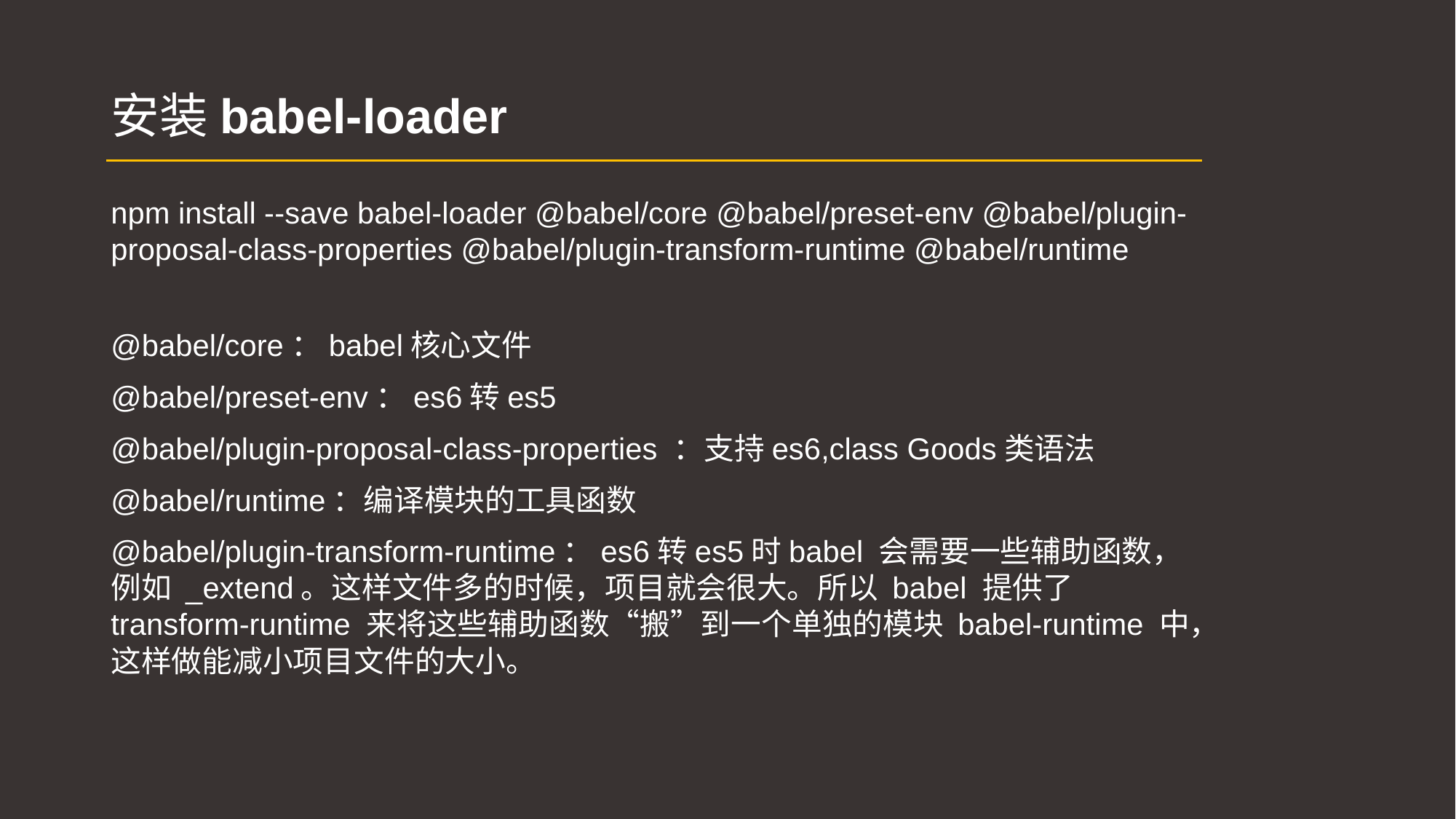

# 安装babel-loader
npm install --save babel-loader @babel/core @babel/preset-env @babel/plugin-proposal-class-properties @babel/plugin-transform-runtime @babel/runtime

@babel/core：babel核心文件
@babel/preset-env：es6转es5
@babel/plugin-proposal-class-properties ：支持es6,class Goods类语法
@babel/runtime：编译模块的工具函数
@babel/plugin-transform-runtime：es6转es5时babel 会需要一些辅助函数，例如 _extend。这样文件多的时候，项目就会很大。所以 babel 提供了 transform-runtime 来将这些辅助函数“搬”到一个单独的模块 babel-runtime 中，这样做能减小项目文件的大小。